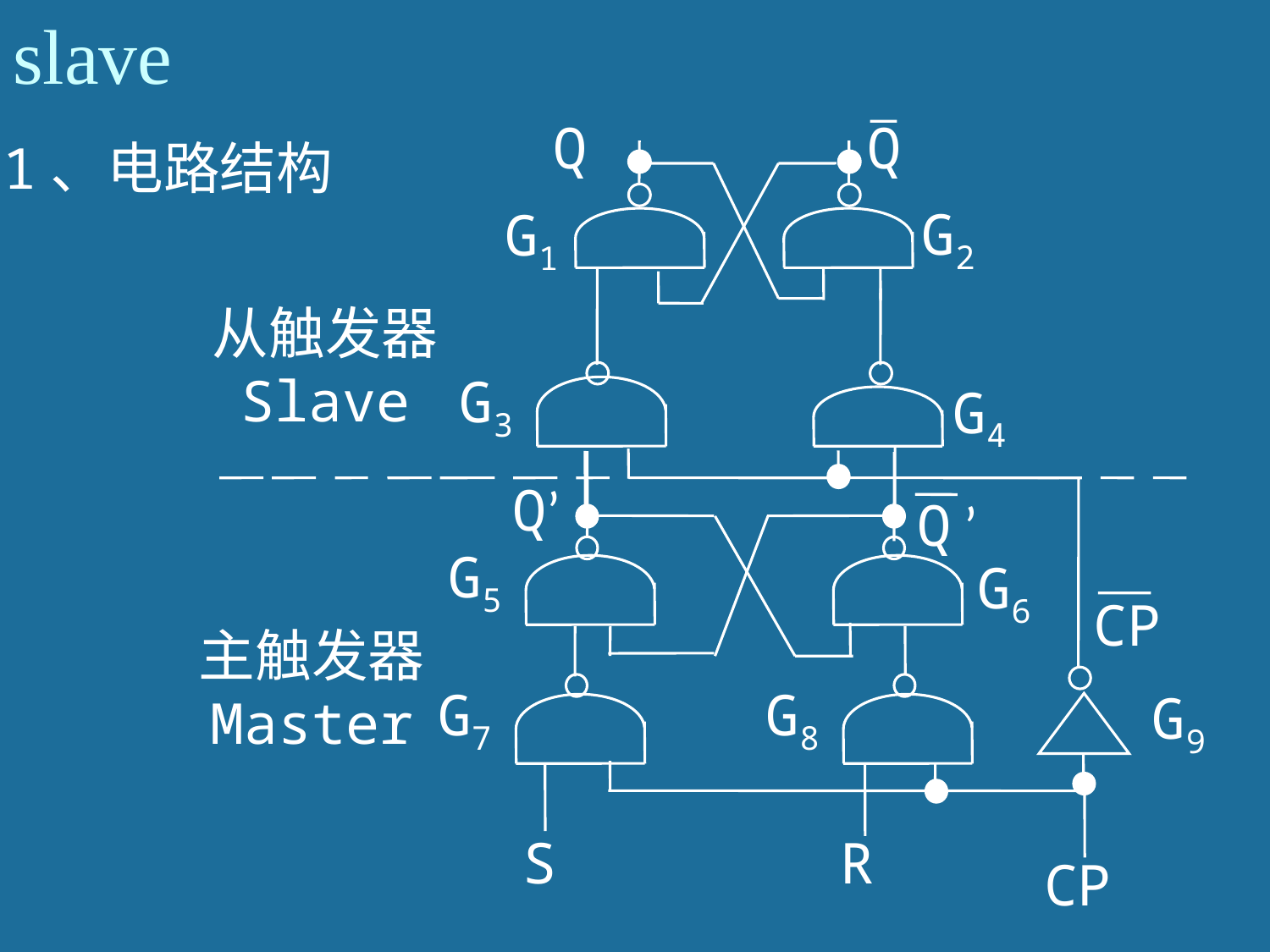

# 5.3.2 主从R-S触发器 master-slave
Q
Q

G2
G1

从触发器
Slave

G3

G4

CP

G9

1、电路结构

Q’
Q ’

G5

G6
主触发器
Master

G7
G8

S
R
CP

61